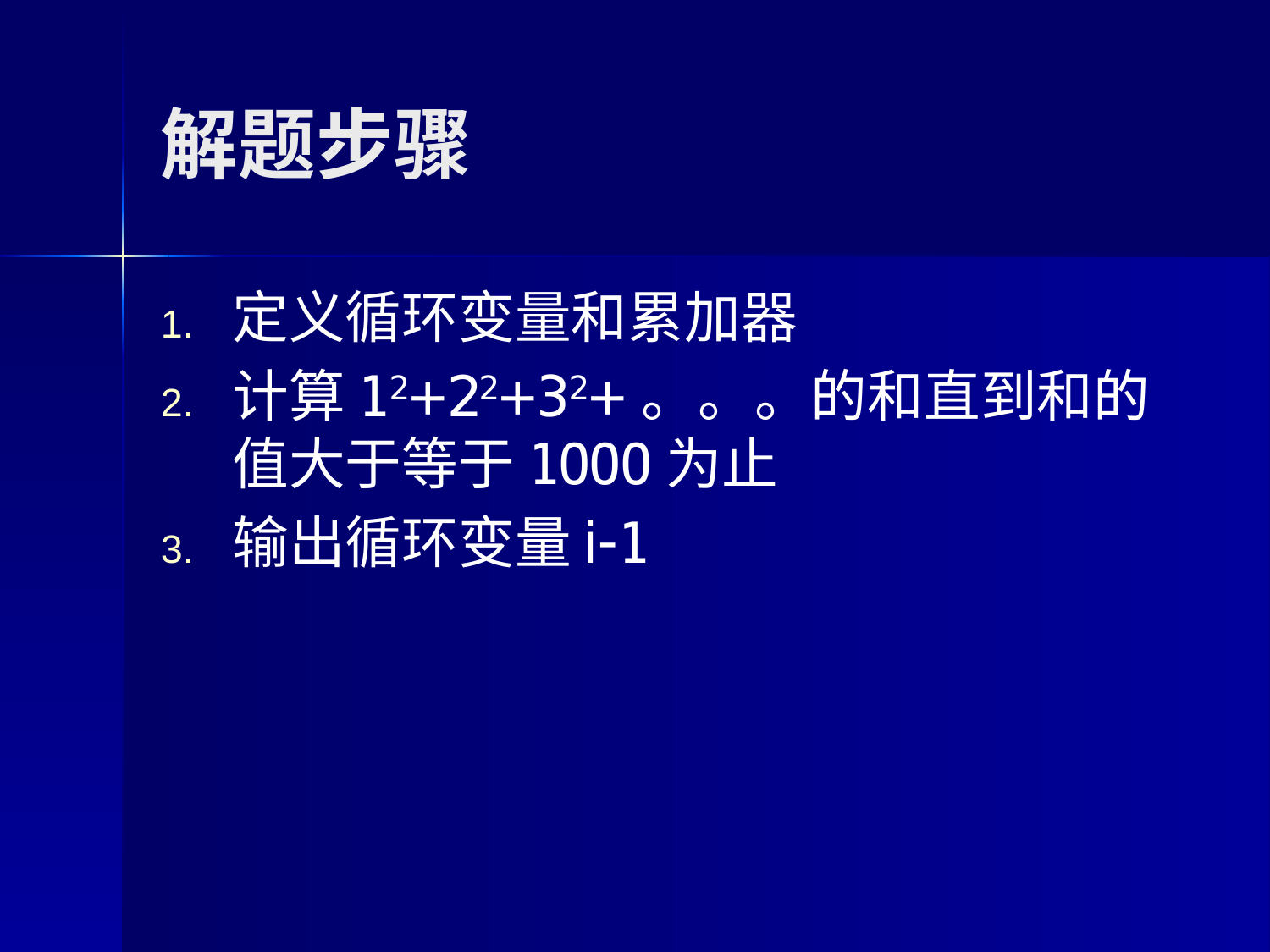

# 解题步骤
定义循环变量和累加器
计算12+22+32+。。。的和直到和的值大于等于1000为止
输出循环变量i-1